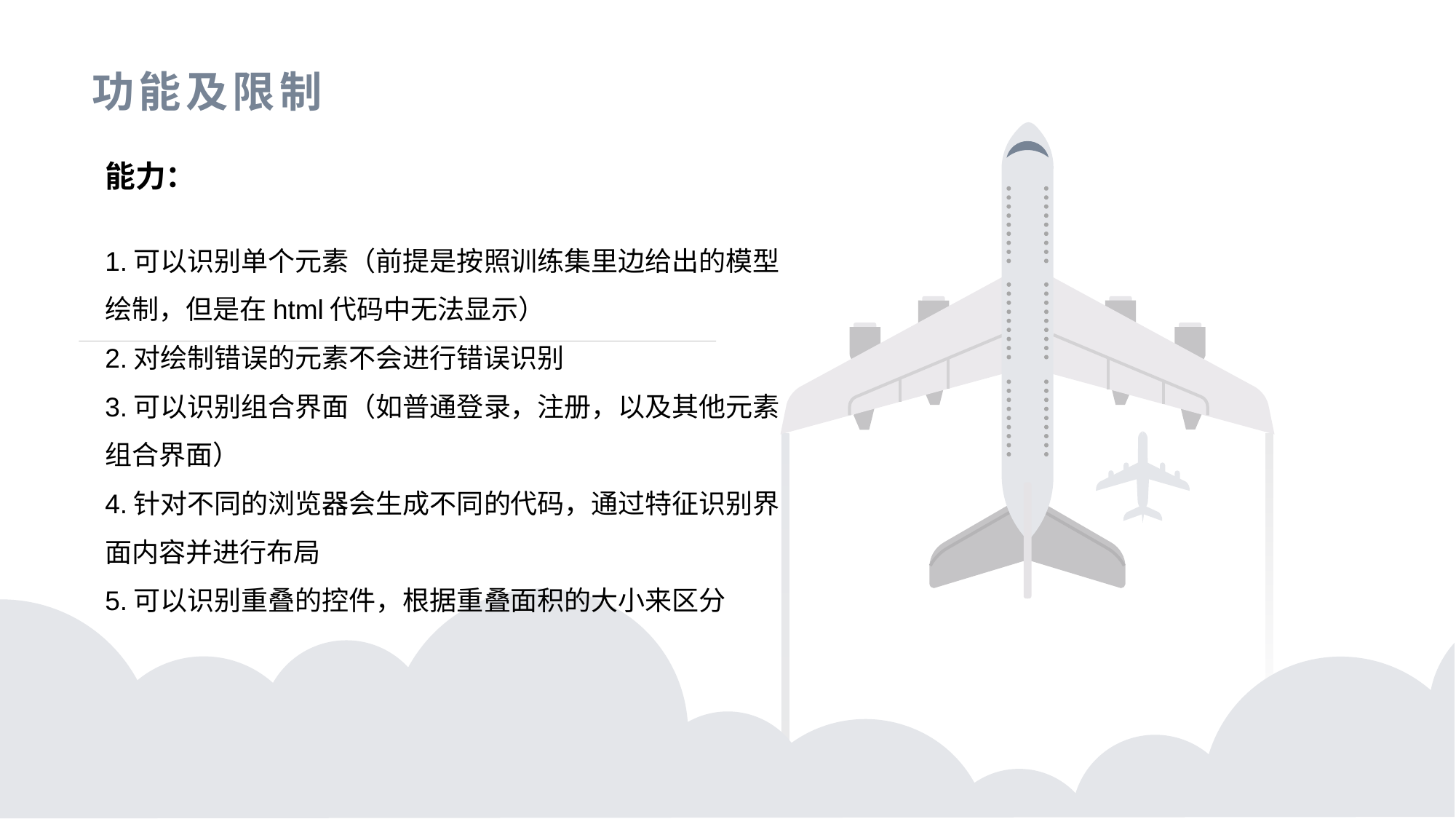

# 功能及限制

能力：
1.可以识别单个元素（前提是按照训练集里边给出的模型绘制，但是在html代码中无法显示）
2.对绘制错误的元素不会进行错误识别
3.可以识别组合界面（如普通登录，注册，以及其他元素组合界面）
4.针对不同的浏览器会生成不同的代码，通过特征识别界面内容并进行布局
5.可以识别重叠的控件，根据重叠面积的大小来区分

www.islide.cc
24